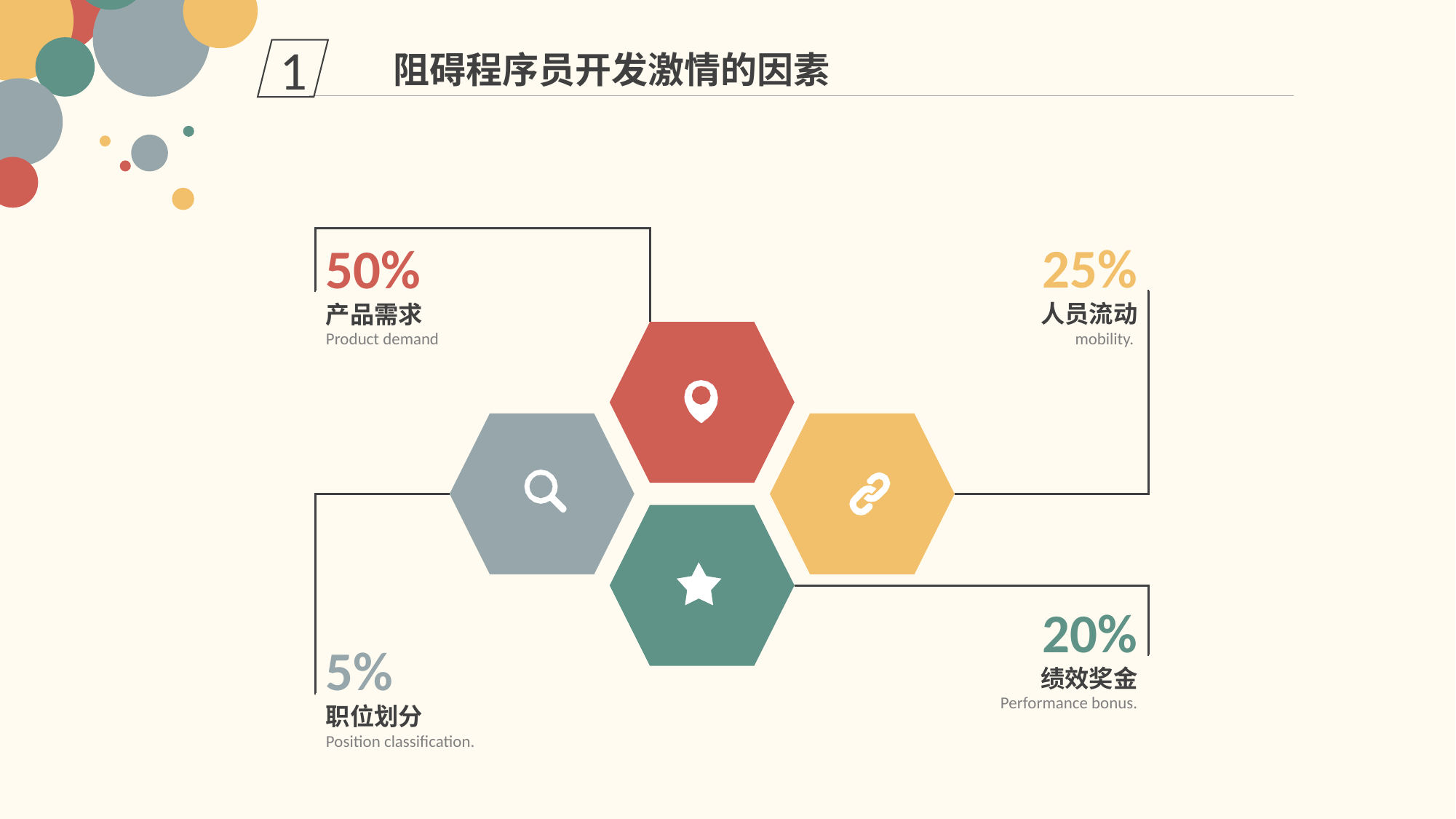

1
阻碍程序员开发激情的因素
25%
人员流动
mobility.
50%
产品需求
Product demand

20%
绩效奖金
Performance bonus.
5%
职位划分
Position classification.